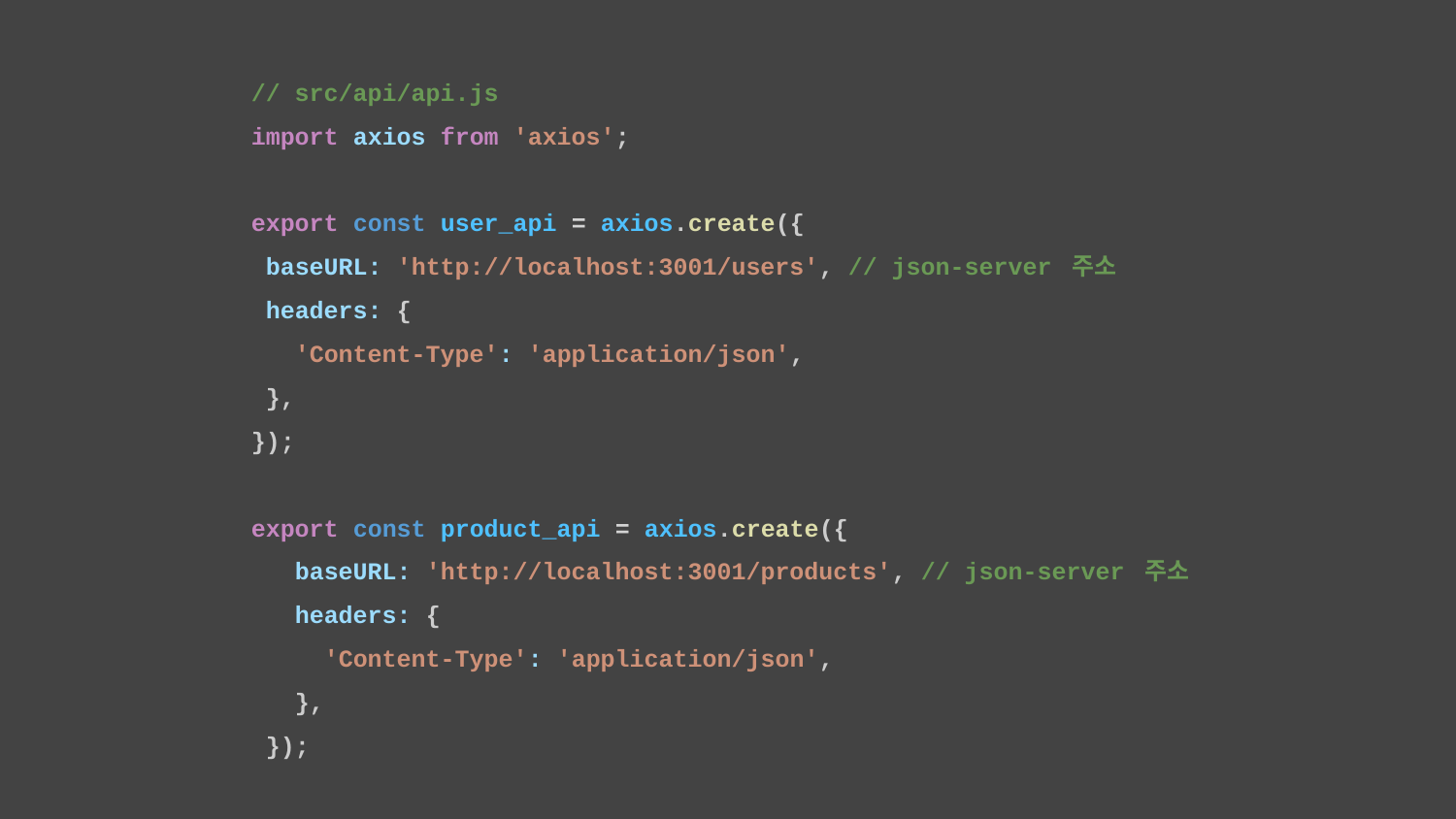

// src/api/api.js
import axios from 'axios';

export const user_api = axios.create({
 baseURL: 'http://localhost:3001/users', // json-server 주소
 headers: {
   'Content-Type': 'application/json',
 },
});

export const product_api = axios.create({
   baseURL: 'http://localhost:3001/products', // json-server 주소
   headers: {
     'Content-Type': 'application/json',
   },
 });